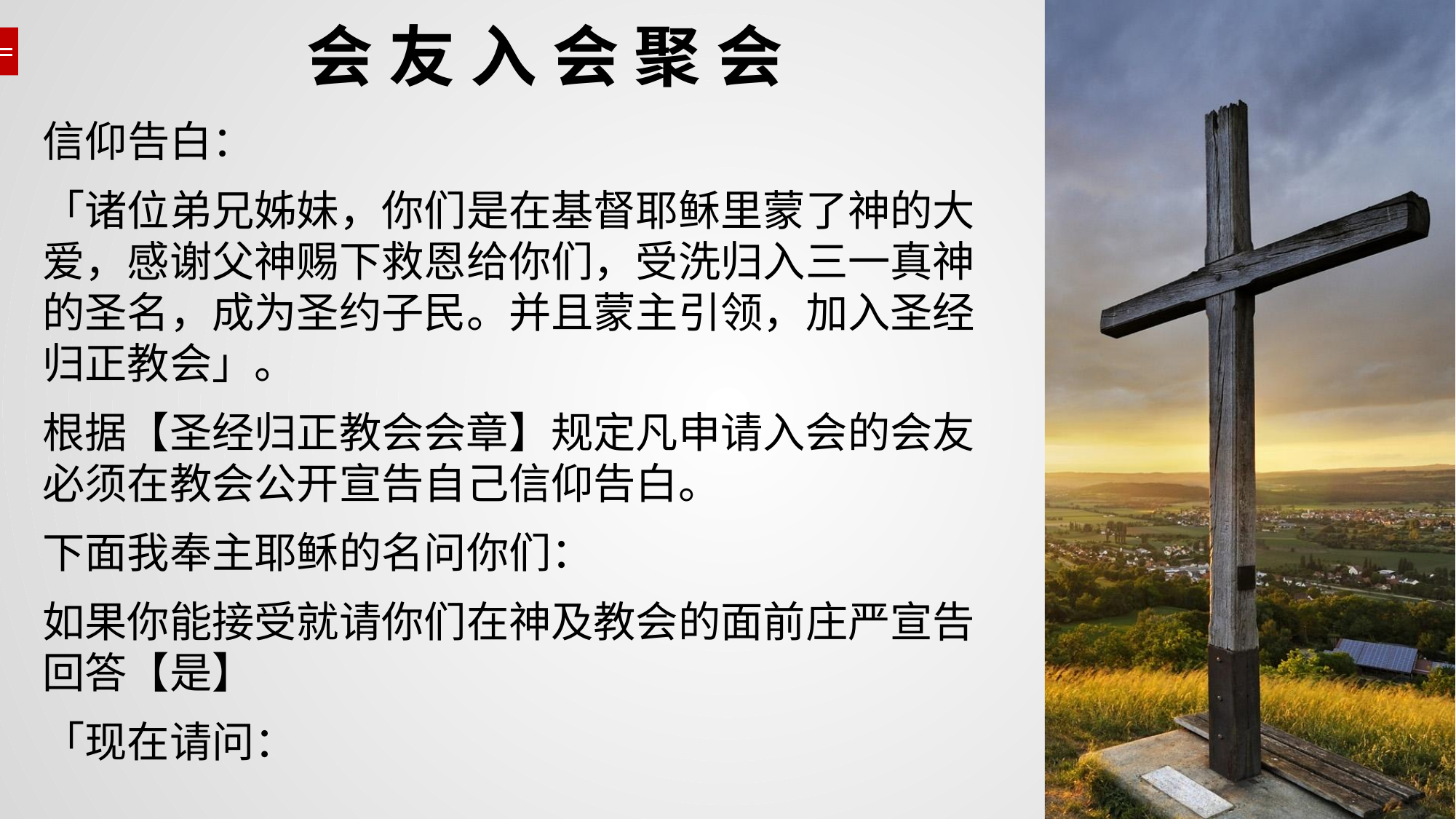

会友入会聚会
信仰告白：
「诸位弟兄姊妹，你们是在基督耶稣里蒙了神的大爱，感谢父神赐下救恩给你们，受洗归入三一真神的圣名，成为圣约子民。并且蒙主引领，加入圣经归正教会」。
根据【圣经归正教会会章】规定凡申请入会的会友必须在教会公开宣告自己信仰告白。
下面我奉主耶稣的名问你们：
如果你能接受就请你们在神及教会的面前庄严宣告回答【是】
「现在请问：